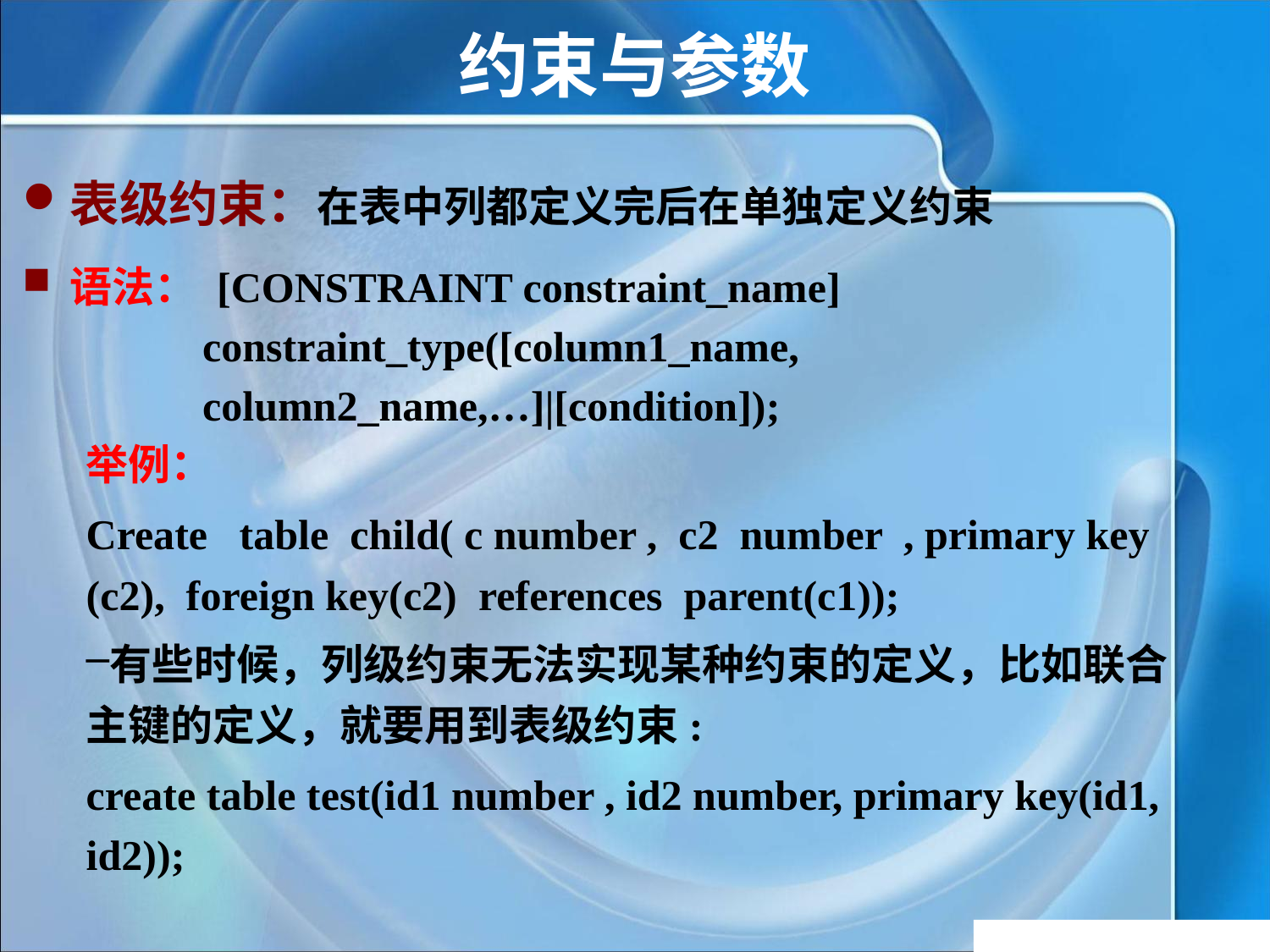

# 约束与参数
表级约束：在表中列都定义完后在单独定义约束
语法： [CONSTRAINT constraint_name]
           constraint_type([column1_name,
           column2_name,…]|[condition]);
举例：
Create   table  child( c number ,  c2  number  , primary key (c2),  foreign key(c2)  references  parent(c1));
有些时候，列级约束无法实现某种约束的定义，比如联合主键的定义，就要用到表级约束:
create table test(id1 number , id2 number, primary key(id1, id2));
21